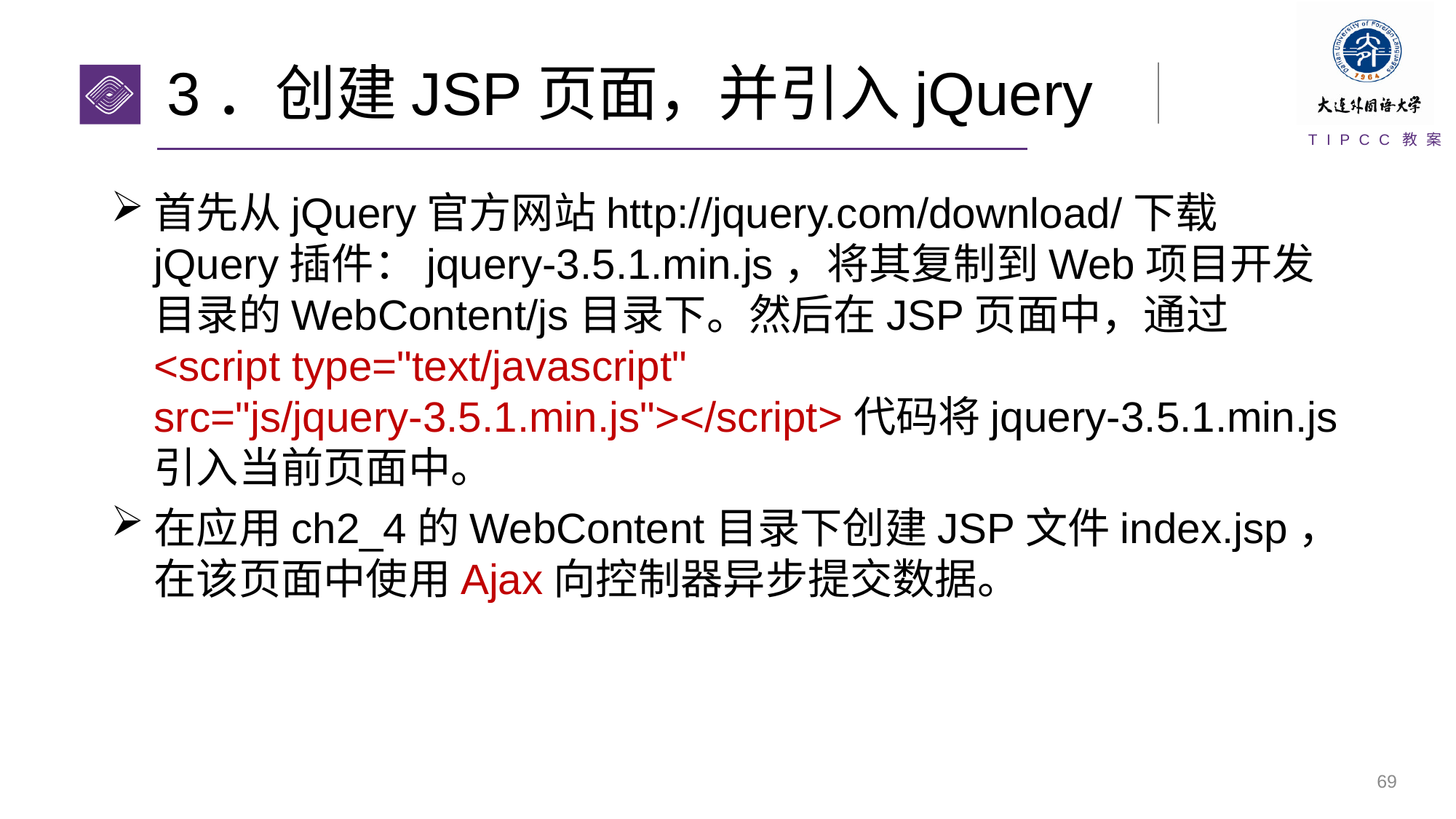

# 3．创建JSP页面，并引入jQuery
首先从jQuery官方网站http://jquery.com/download/下载jQuery插件：jquery-3.5.1.min.js，将其复制到Web项目开发目录的WebContent/js目录下。然后在JSP页面中，通过<script type="text/javascript" src="js/jquery-3.5.1.min.js"></script>代码将jquery-3.5.1.min.js引入当前页面中。
在应用ch2_4的WebContent目录下创建JSP文件index.jsp，在该页面中使用Ajax向控制器异步提交数据。

69